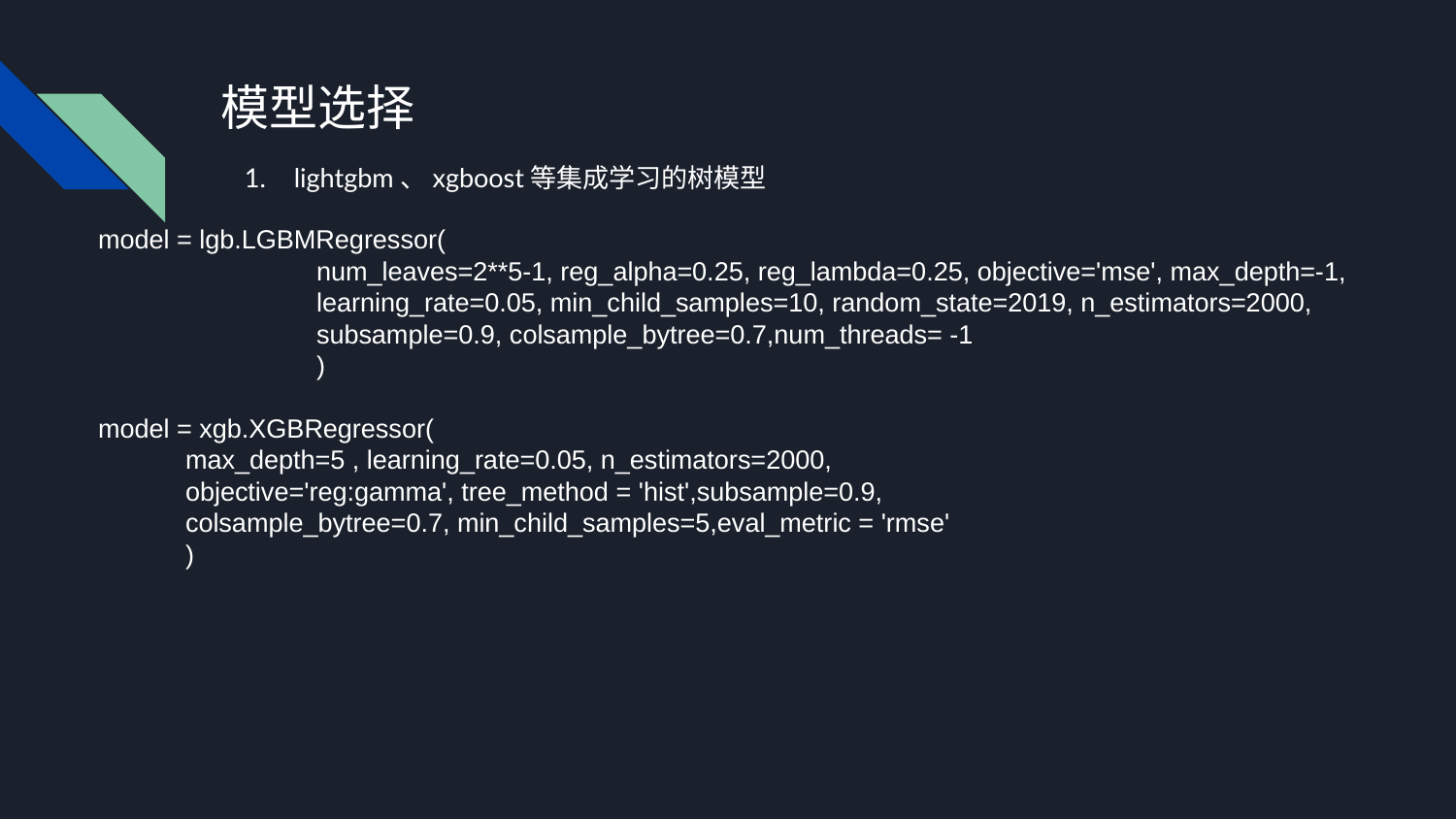

# 模型选择
lightgbm、xgboost等集成学习的树模型

model = lgb.LGBMRegressor(
num_leaves=2**5-1, reg_alpha=0.25, reg_lambda=0.25, objective='mse', max_depth=-1, learning_rate=0.05, min_child_samples=10, random_state=2019, n_estimators=2000, subsample=0.9, colsample_bytree=0.7,num_threads= -1
)

model = xgb.XGBRegressor(
            max_depth=5 , learning_rate=0.05, n_estimators=2000,
            objective='reg:gamma', tree_method = 'hist',subsample=0.9,
            colsample_bytree=0.7, min_child_samples=5,eval_metric = 'rmse'
            )